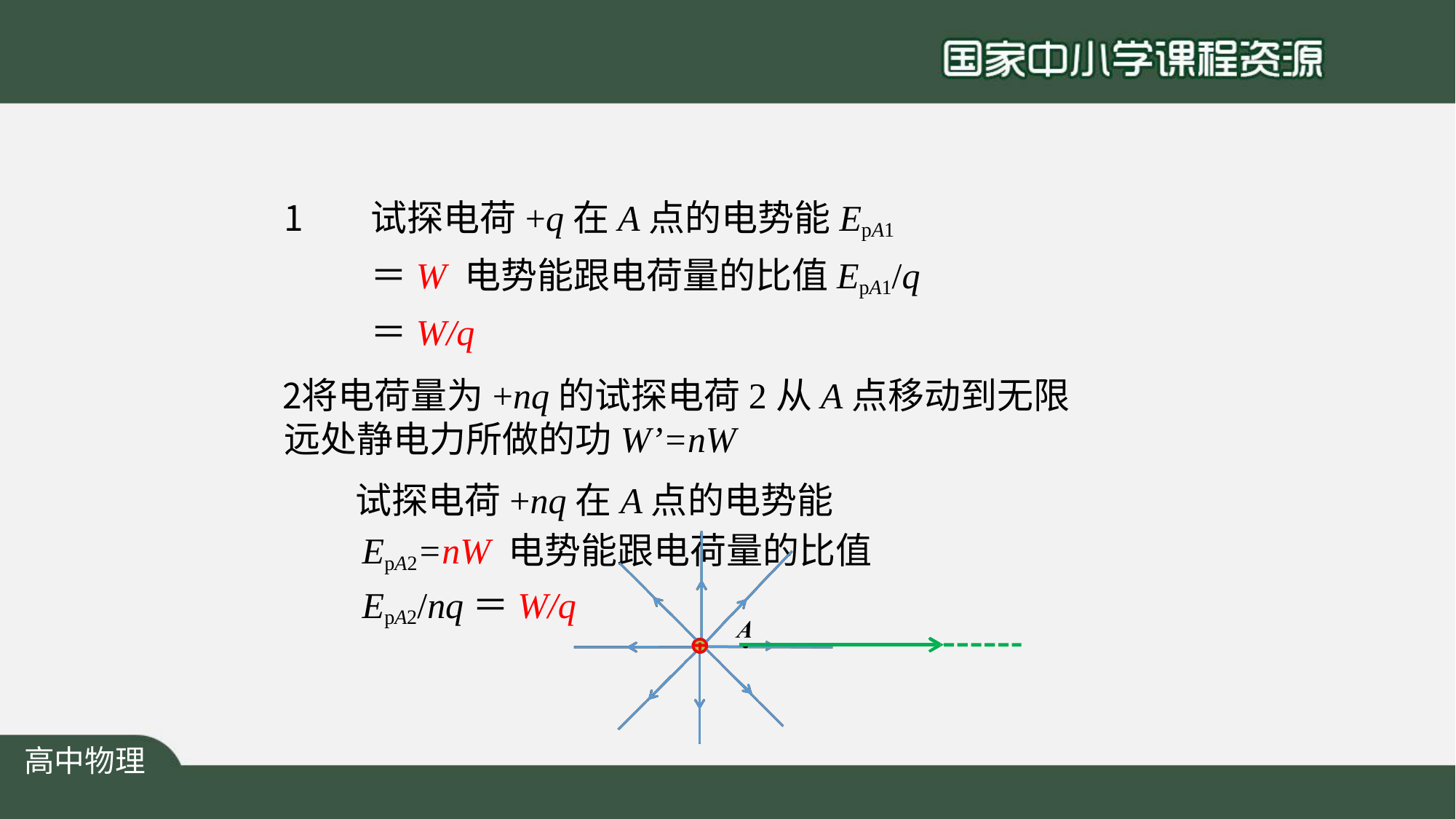

试探电荷+q在A点的电势能EpA1＝W 电势能跟电荷量的比值EpA1/q＝W/q
将电荷量为+nq的试探电荷2从A点移动到无限 远处静电力所做的功W’=nW
试探电荷+nq在A点的电势能EpA2=nW 电势能跟电荷量的比值EpA2/nq＝W/q

高中物理